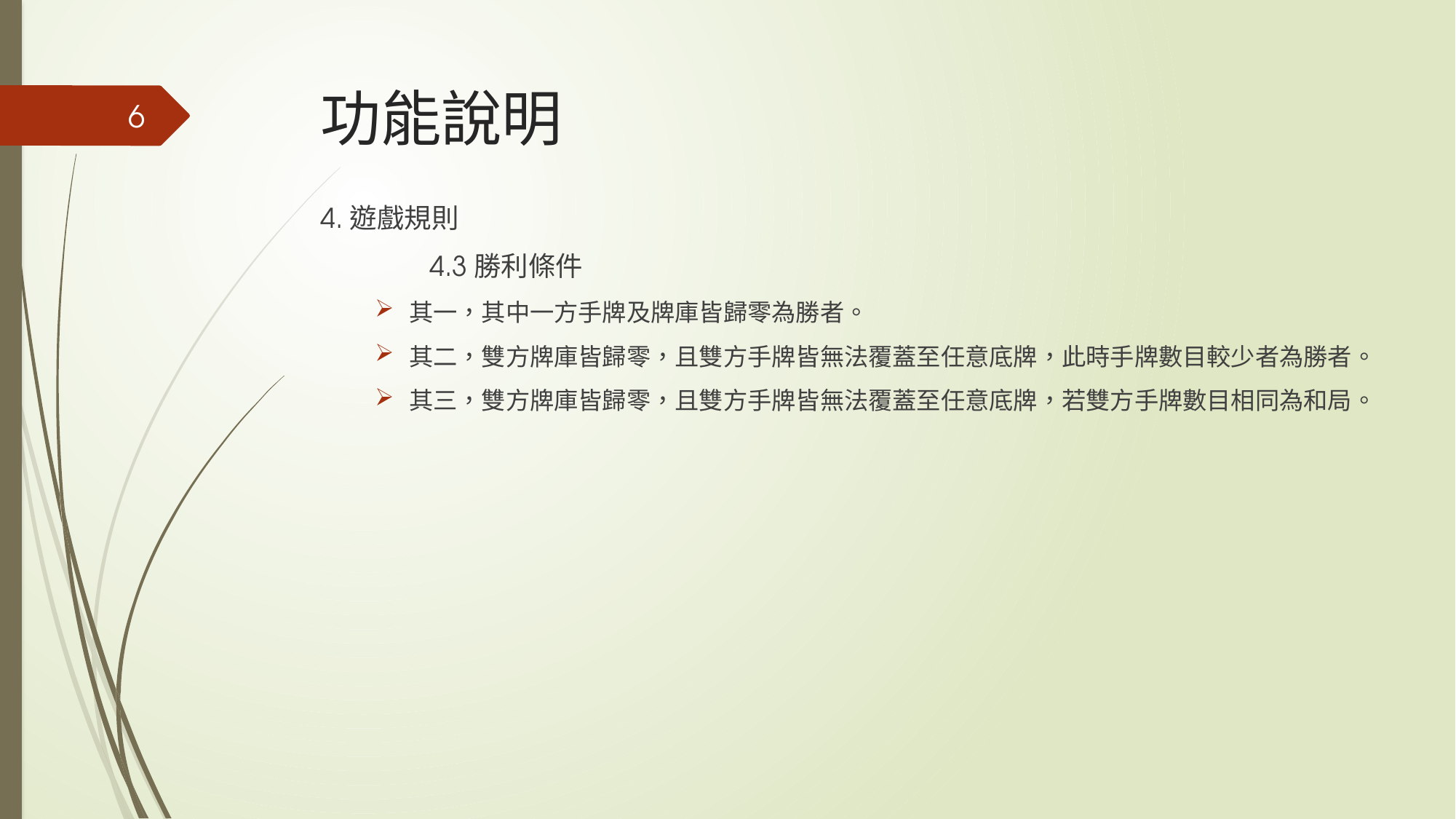

# 功能說明
6
4.遊戲規則
	4.3勝利條件
其一，其中一方手牌及牌庫皆歸零為勝者。
其二，雙方牌庫皆歸零，且雙方手牌皆無法覆蓋至任意底牌，此時手牌數目較少者為勝者。
其三，雙方牌庫皆歸零，且雙方手牌皆無法覆蓋至任意底牌，若雙方手牌數目相同為和局。